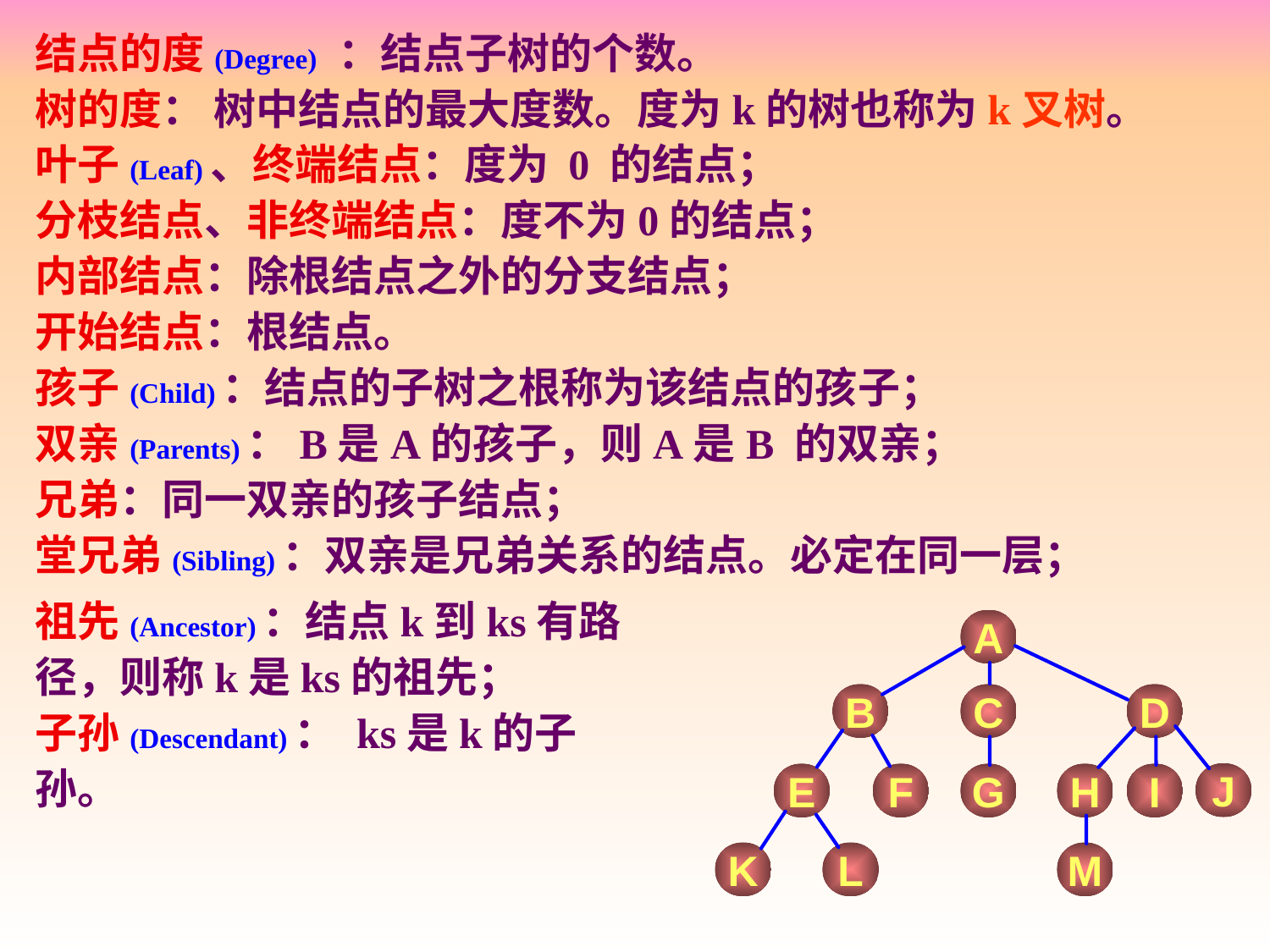

结点的度(Degree) ：结点子树的个数。
树的度： 树中结点的最大度数。度为k的树也称为k叉树。
叶子(Leaf)、终端结点：度为 0 的结点；
分枝结点、非终端结点：度不为0的结点；
内部结点：除根结点之外的分支结点；
开始结点：根结点。
孩子(Child)：结点的子树之根称为该结点的孩子；
双亲(Parents)：B是A的孩子，则A是B 的双亲；
兄弟：同一双亲的孩子结点；
堂兄弟(Sibling)：双亲是兄弟关系的结点。必定在同一层；
祖先(Ancestor)：结点k到ks有路径，则称k是ks的祖先；
子孙(Descendant)： ks是k的子孙。
A

B
C
D

J
E
F
G
H
I

K
L
M